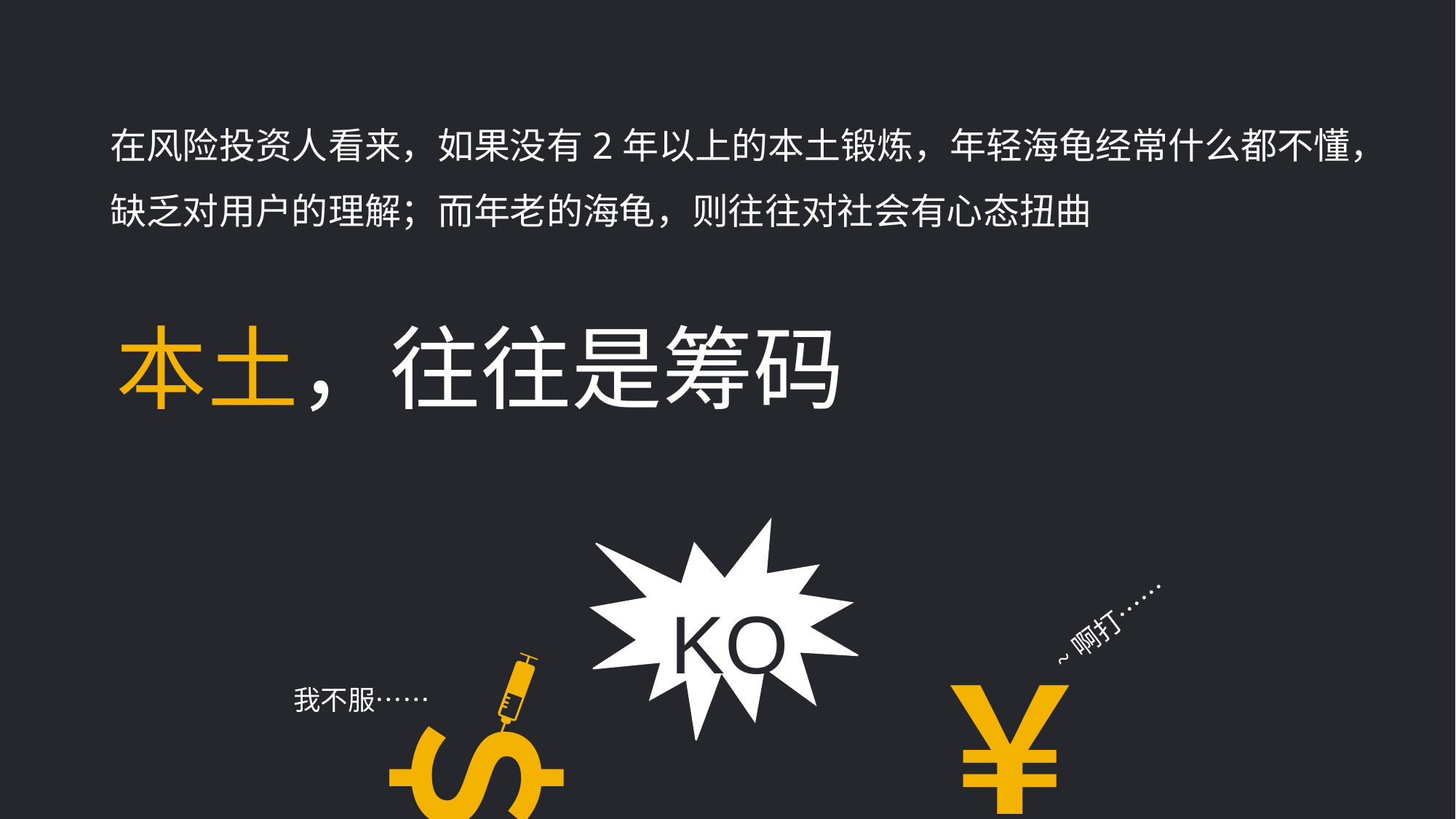

在风险投资人看来，如果没有2年以上的本土锻炼，年轻海龟经常什么都不懂，
缺乏对用户的理解；而年老的海龟，则往往对社会有心态扭曲
本土，往往是筹码

KO
~啊打……
￥

＄
我不服……